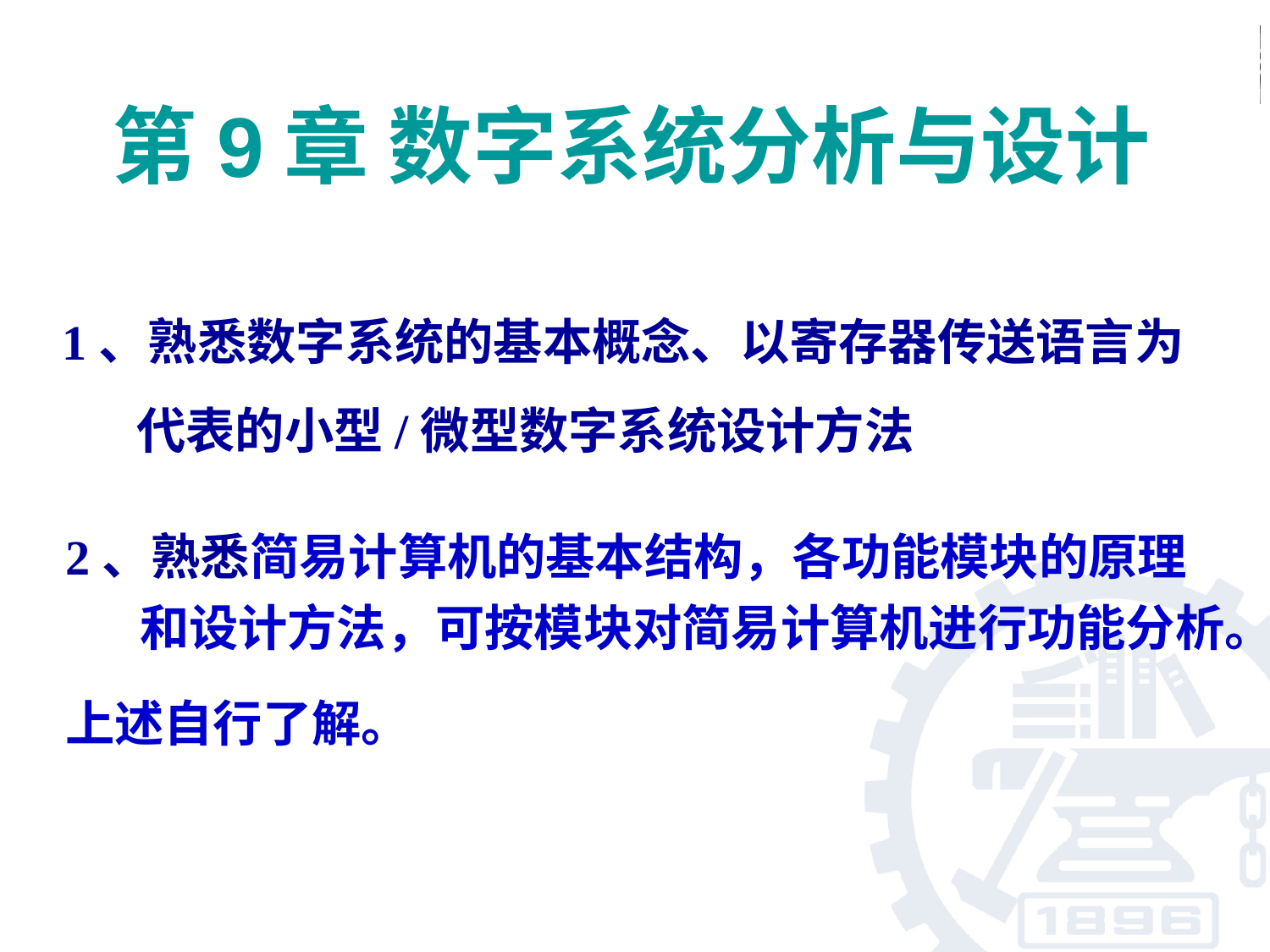

第9章 数字系统分析与设计
1、熟悉数字系统的基本概念、以寄存器传送语言为代表的小型/微型数字系统设计方法
2、熟悉简易计算机的基本结构，各功能模块的原理和设计方法，可按模块对简易计算机进行功能分析。
上述自行了解。